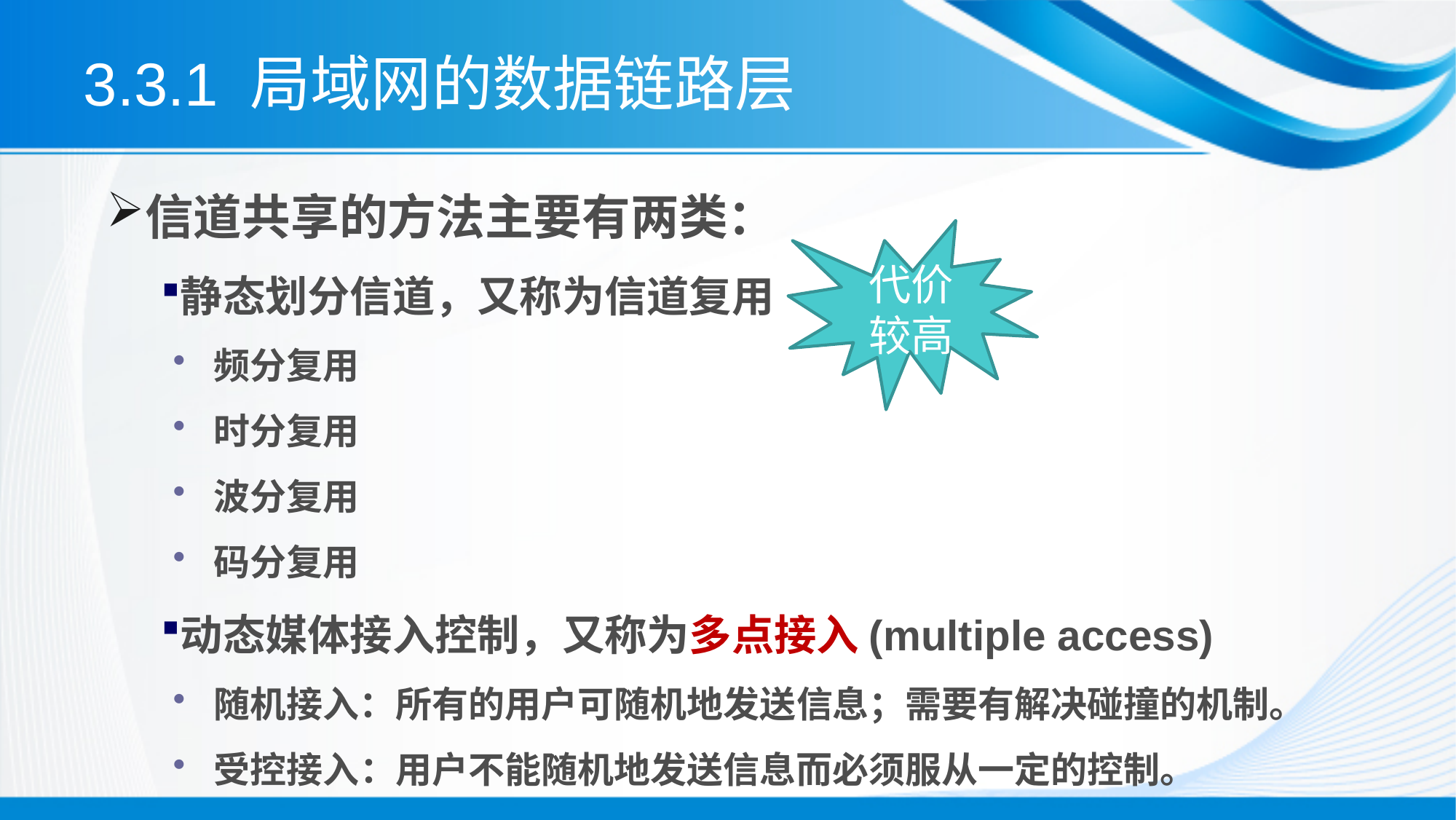

# 3.3.1 局域网的数据链路层
信道共享的方法主要有两类：
静态划分信道，又称为信道复用
频分复用
时分复用
波分复用
码分复用
动态媒体接入控制，又称为多点接入(multiple access)
随机接入：所有的用户可随机地发送信息；需要有解决碰撞的机制。
受控接入：用户不能随机地发送信息而必须服从一定的控制。
代价较高